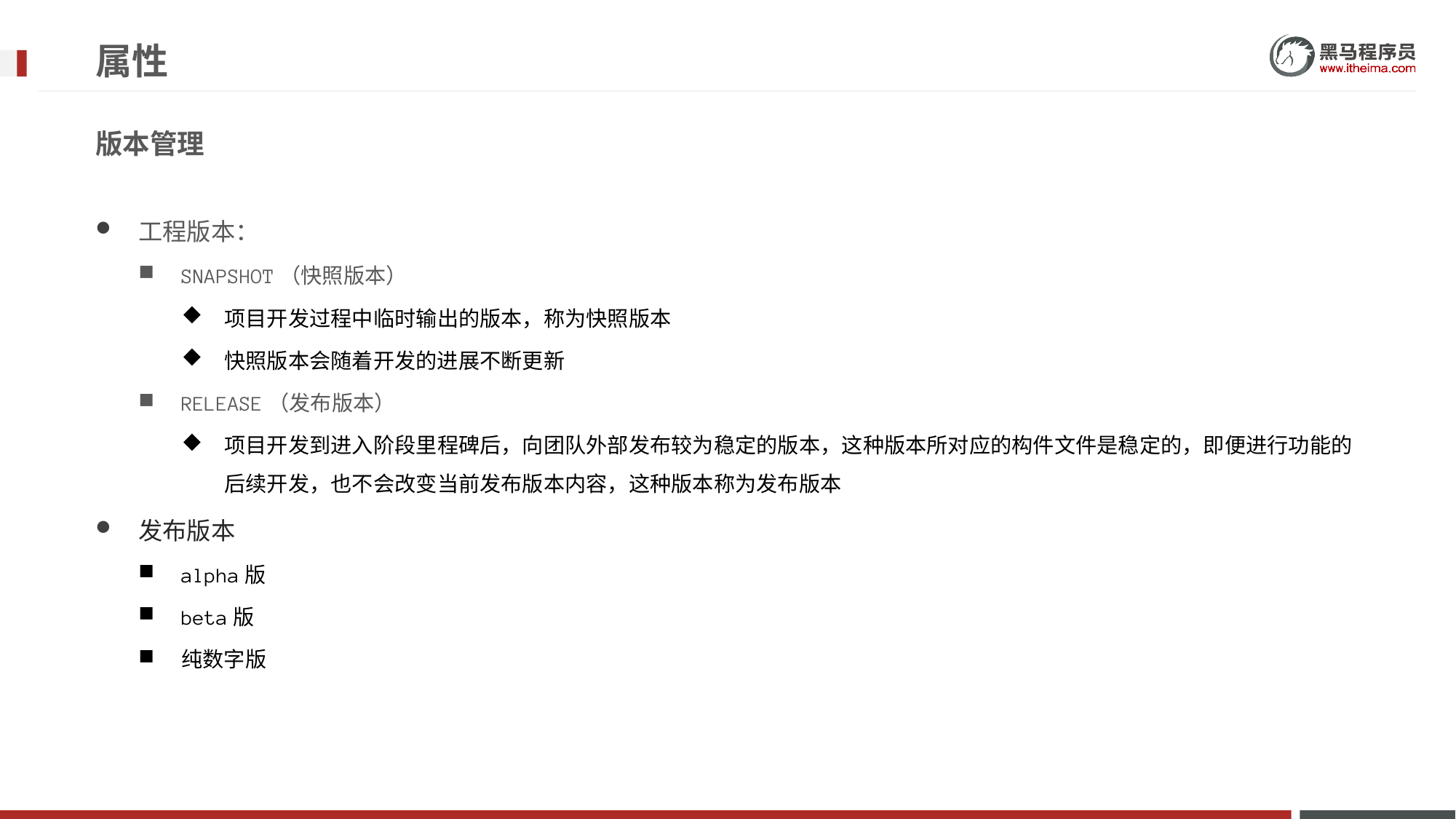

# 属性
版本管理
工程版本：
SNAPSHOT（快照版本）
项目开发过程中临时输出的版本，称为快照版本
快照版本会随着开发的进展不断更新
RELEASE（发布版本）
项目开发到进入阶段里程碑后，向团队外部发布较为稳定的版本，这种版本所对应的构件文件是稳定的，即便进行功能的后续开发，也不会改变当前发布版本内容，这种版本称为发布版本
发布版本
alpha版
beta版
纯数字版